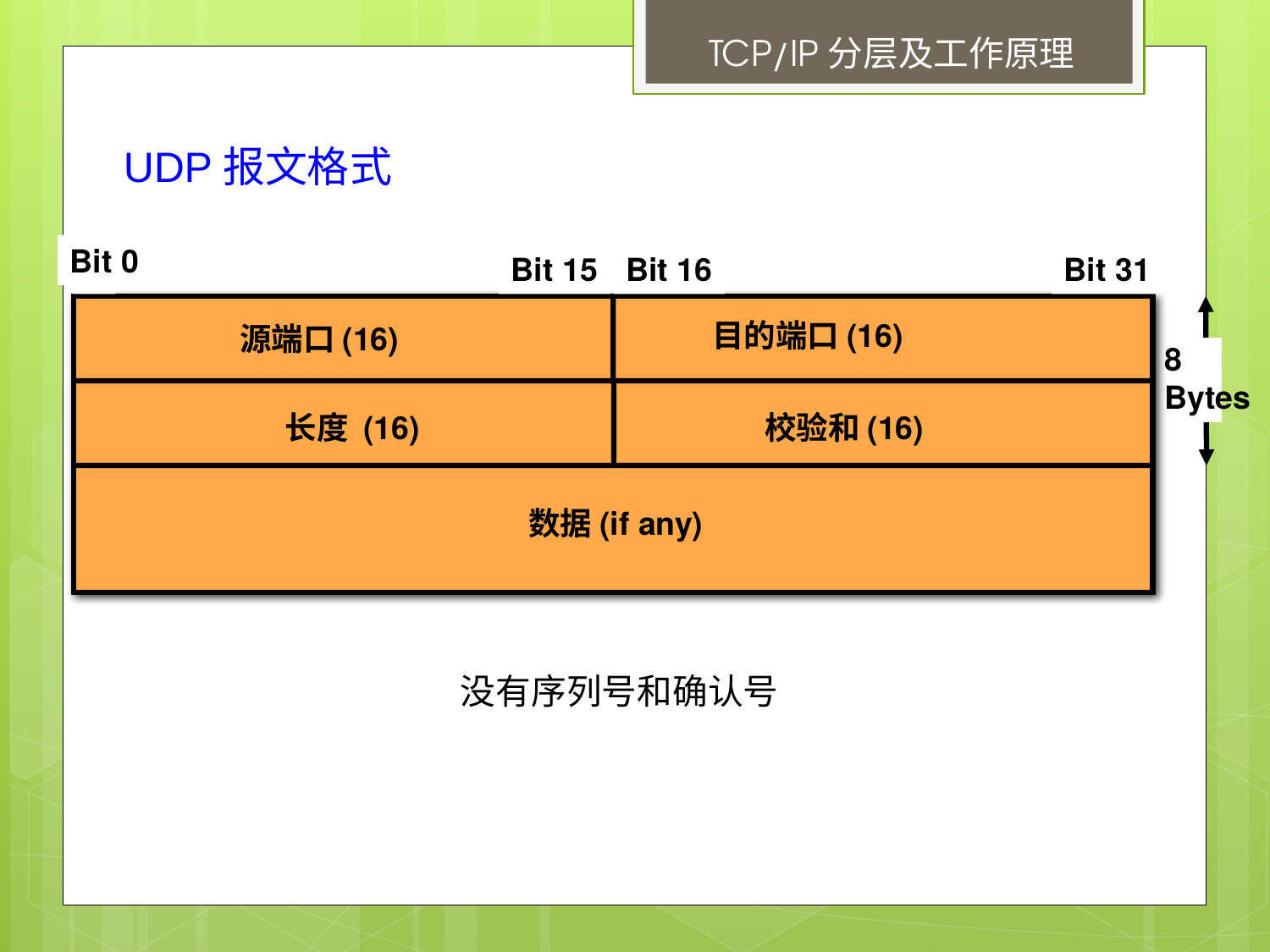

TCP/IP分层及工作原理
UDP报文格式

Bit 0
1
Bit 15
Bit 16
Bit 31

目的端口(16)
源端口(16)
8
Bytes

长度 (16)
校验和(16)

数据(if any)
没有序列号和确认号